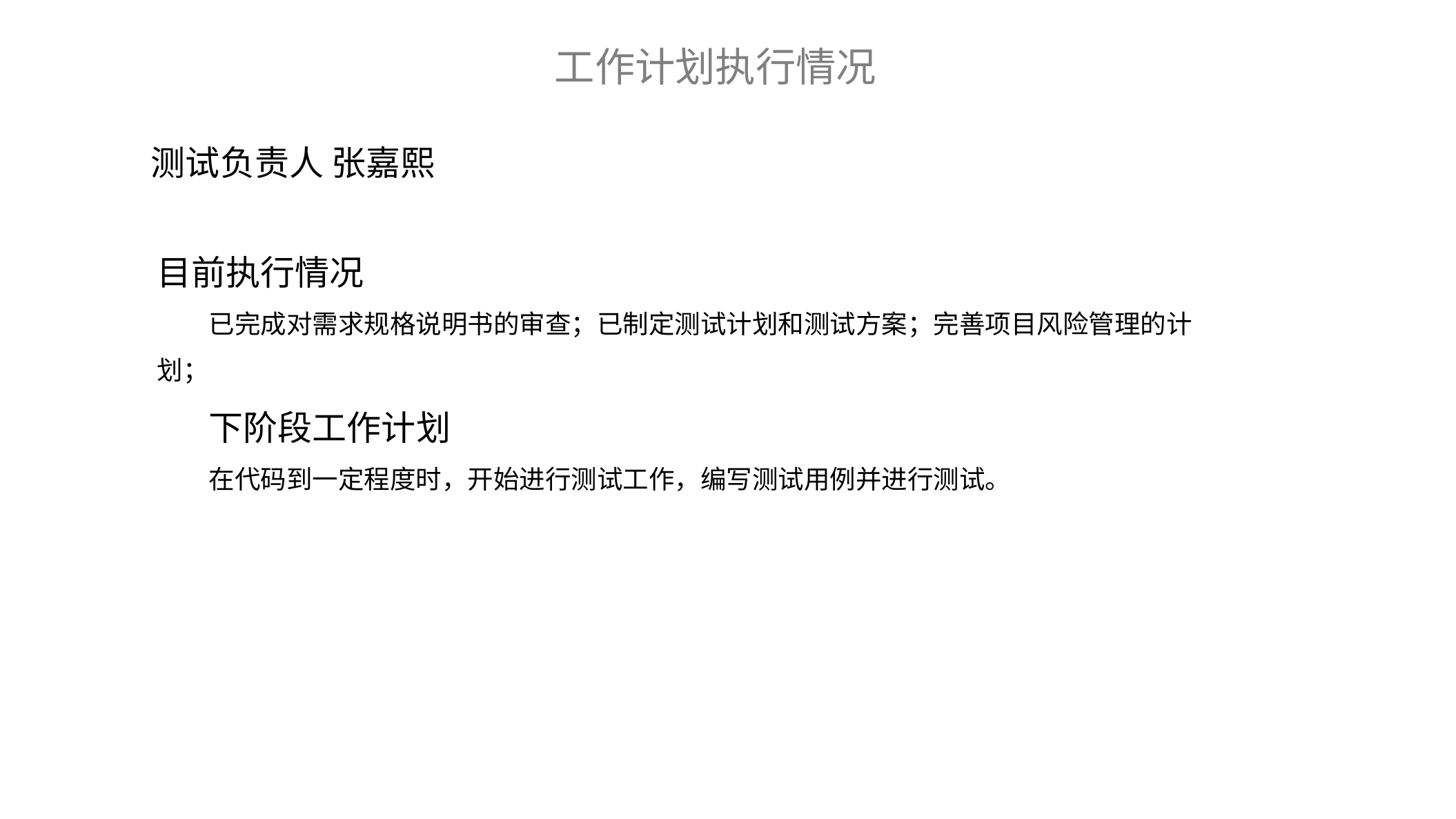

工作计划执行情况
测试负责人 张嘉熙
目前执行情况
已完成对需求规格说明书的审查；已制定测试计划和测试方案；完善项目风险管理的计划；
下阶段工作计划
在代码到一定程度时，开始进行测试工作，编写测试用例并进行测试。